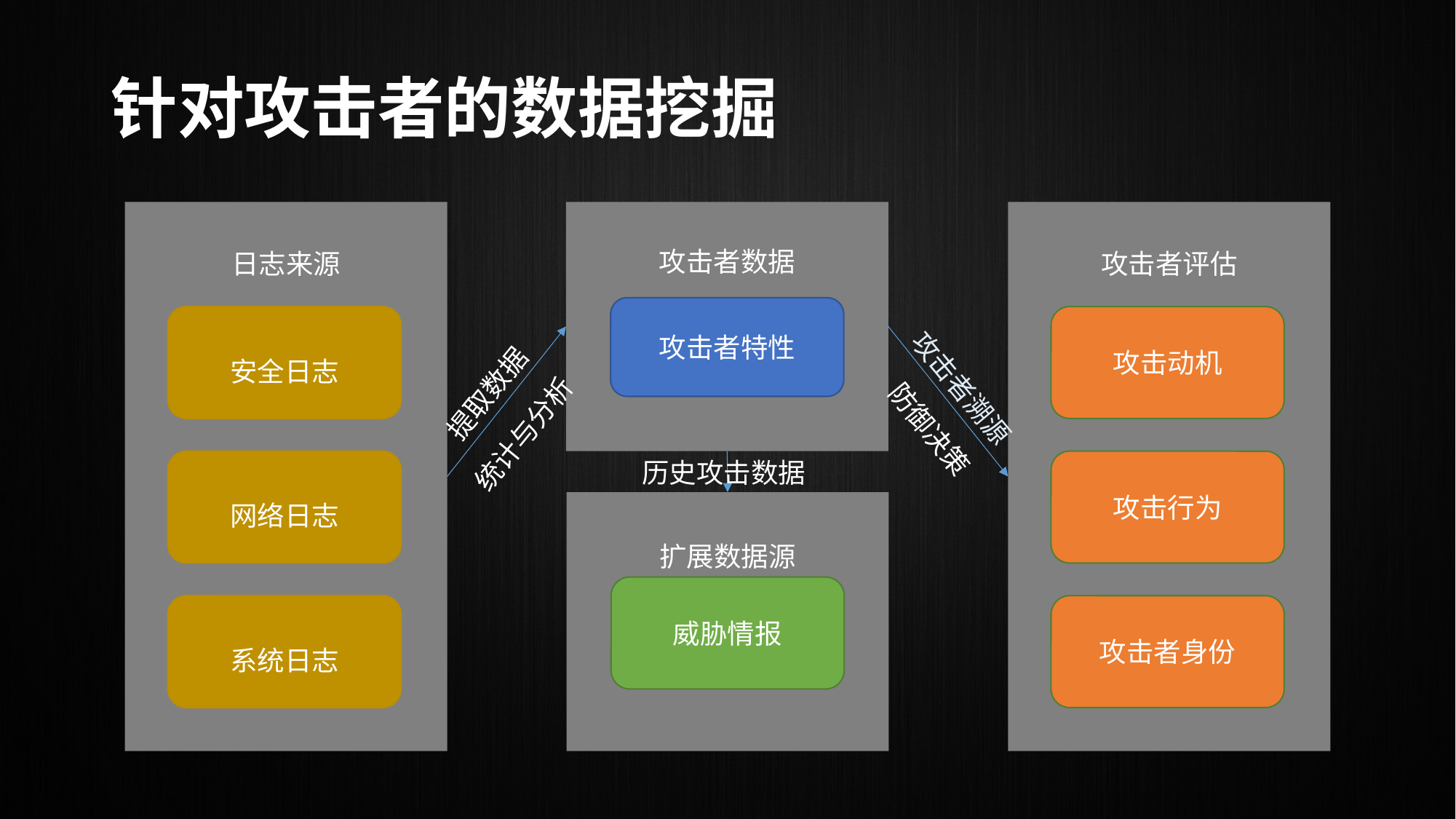

# 针对攻击者的数据挖掘
日志来源

安全日志
网络日志
系统日志
攻击者评估

攻击动机
攻击行为
攻击者身份
攻击者数据

攻击者特性
提取数据
统计与分析
攻击者溯源
历史攻击数据
防御决策
扩展数据源

威胁情报